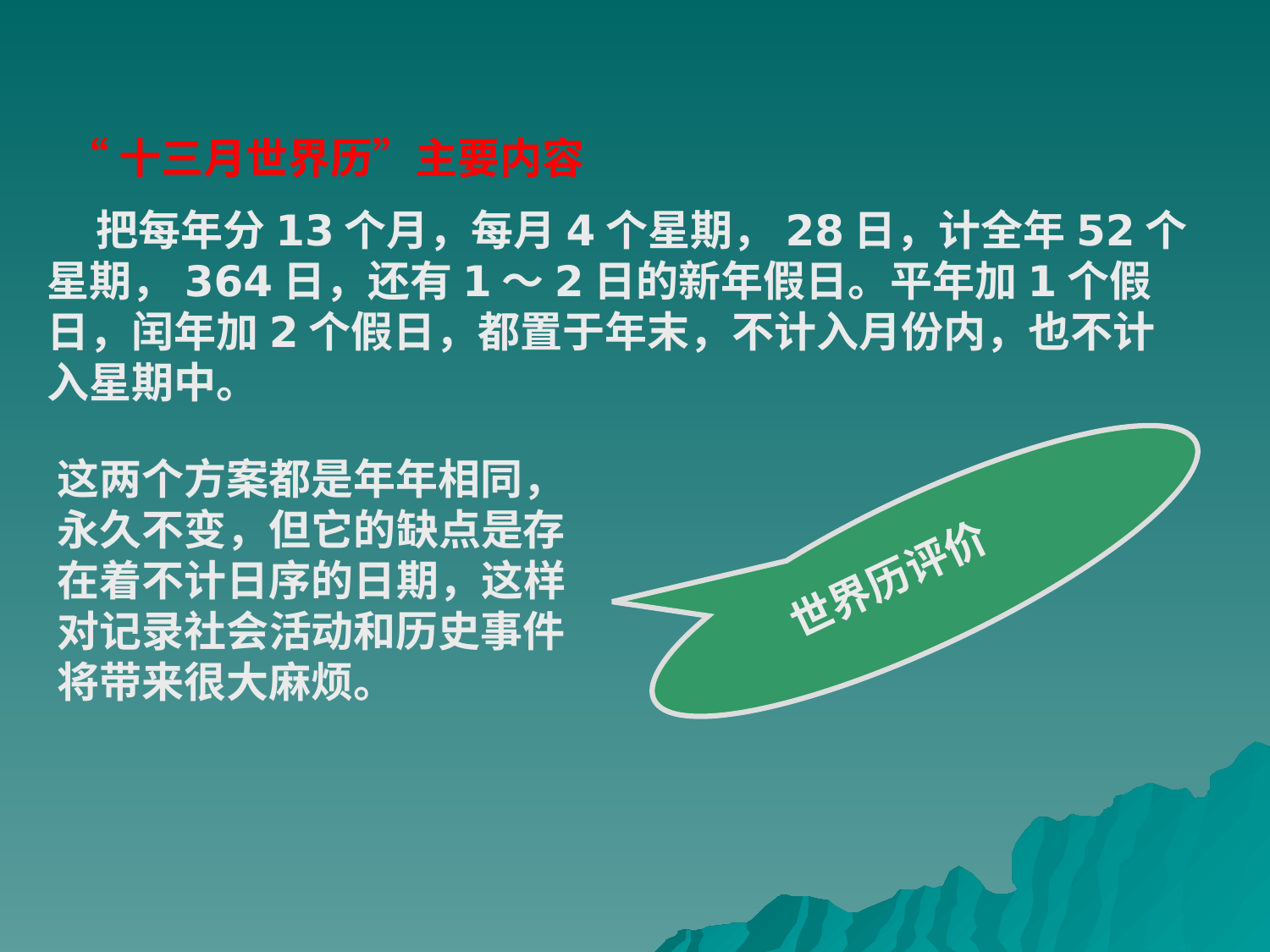

“十三月世界历”主要内容
     把每年分13个月，每月4个星期，28日，计全年52个星期，364日，还有1～2日的新年假日。平年加1个假日，闰年加2个假日，都置于年末，不计入月份内，也不计入星期中。

这两个方案都是年年相同，永久不变，但它的缺点是存在着不计日序的日期，这样对记录社会活动和历史事件将带来很大麻烦。

世界历评价